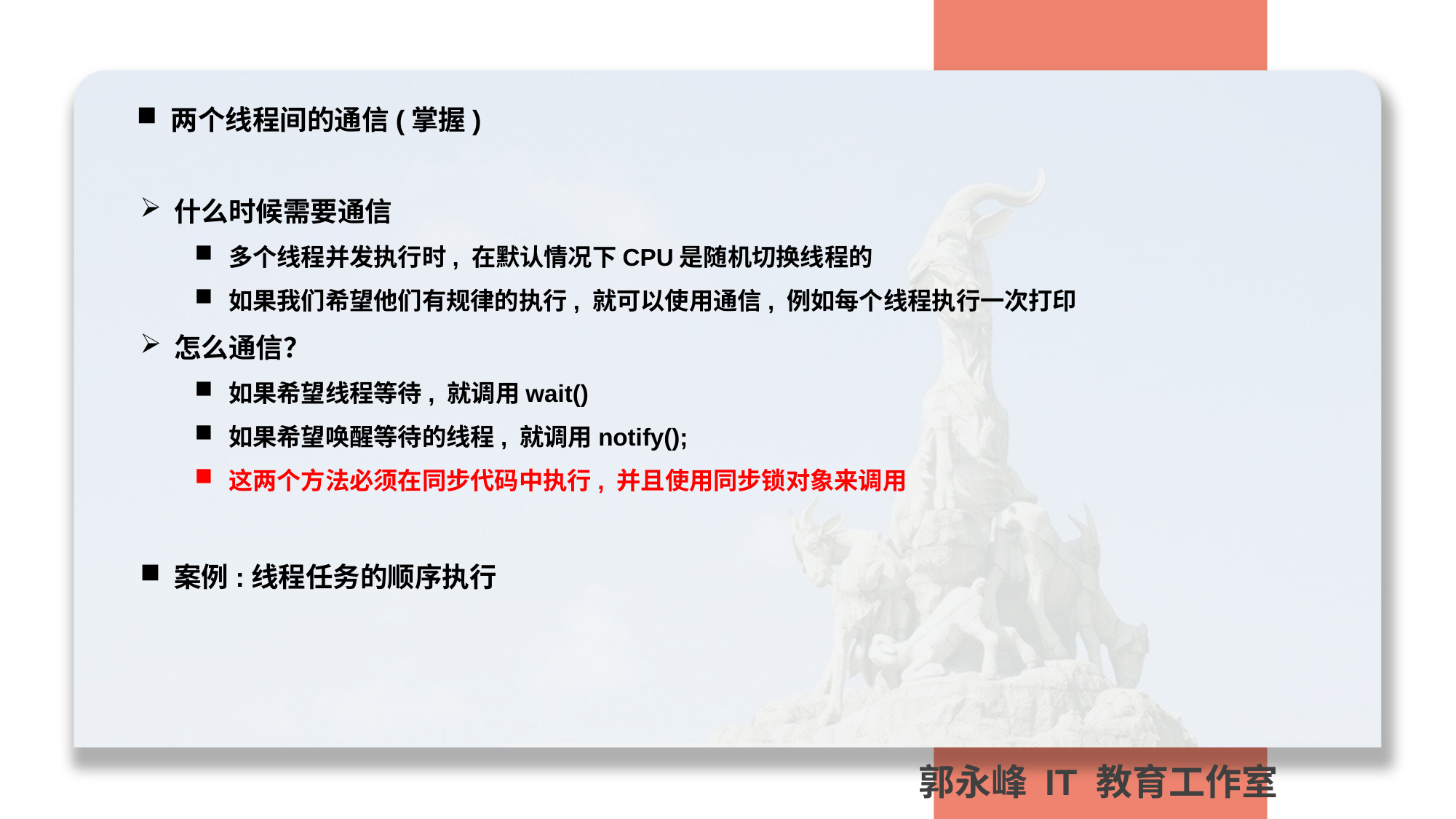

两个线程间的通信(掌握)
什么时候需要通信
多个线程并发执行时, 在默认情况下CPU是随机切换线程的
如果我们希望他们有规律的执行, 就可以使用通信, 例如每个线程执行一次打印
怎么通信？
如果希望线程等待, 就调用wait()
如果希望唤醒等待的线程, 就调用notify();
这两个方法必须在同步代码中执行, 并且使用同步锁对象来调用

案例:线程任务的顺序执行